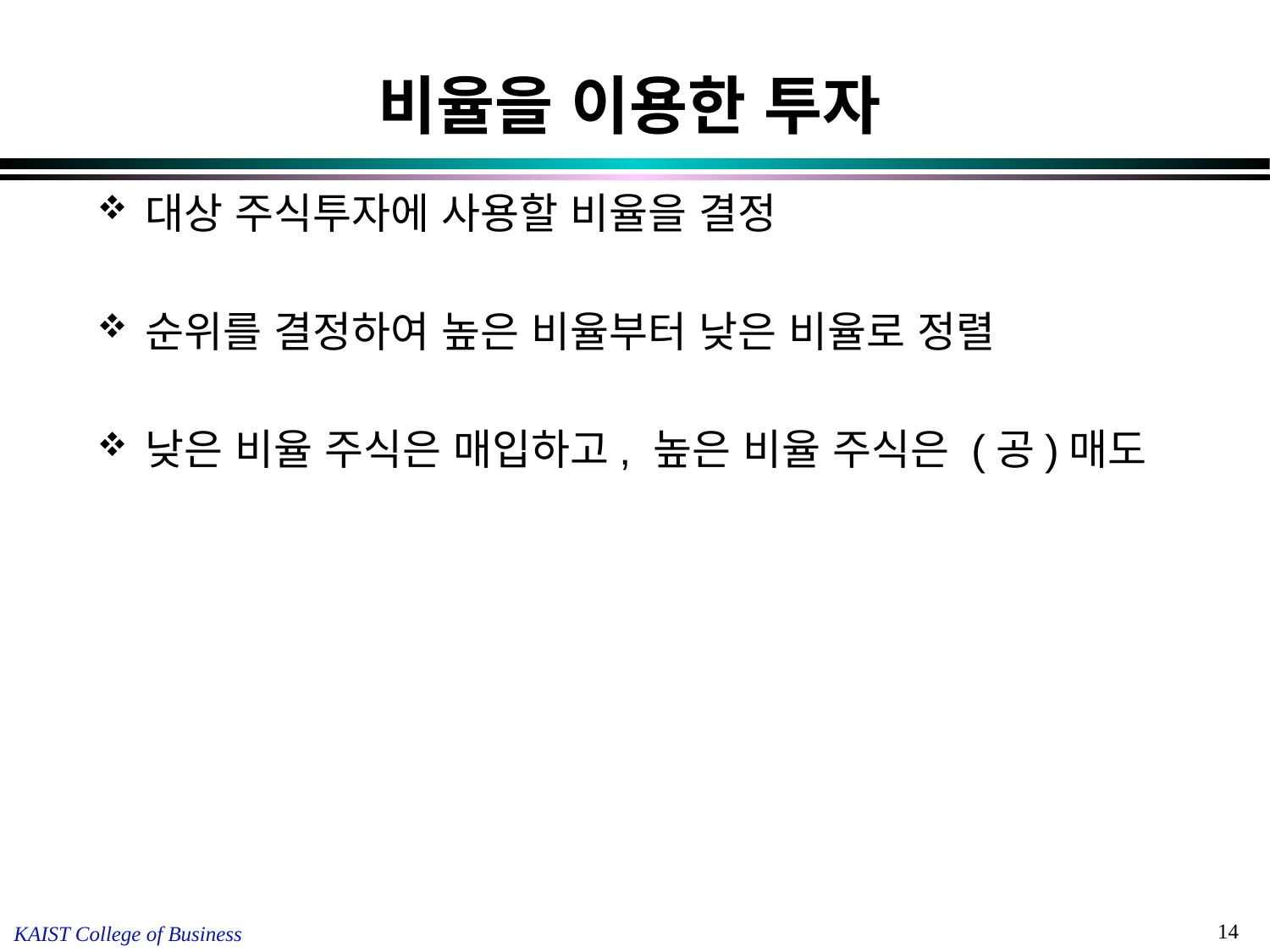

# 비율을 이용한 투자
대상 주식투자에 사용할 비율을 결정

순위를 결정하여 높은 비율부터 낮은 비율로 정렬

낮은 비율 주식은 매입하고, 높은 비율 주식은 (공)매도